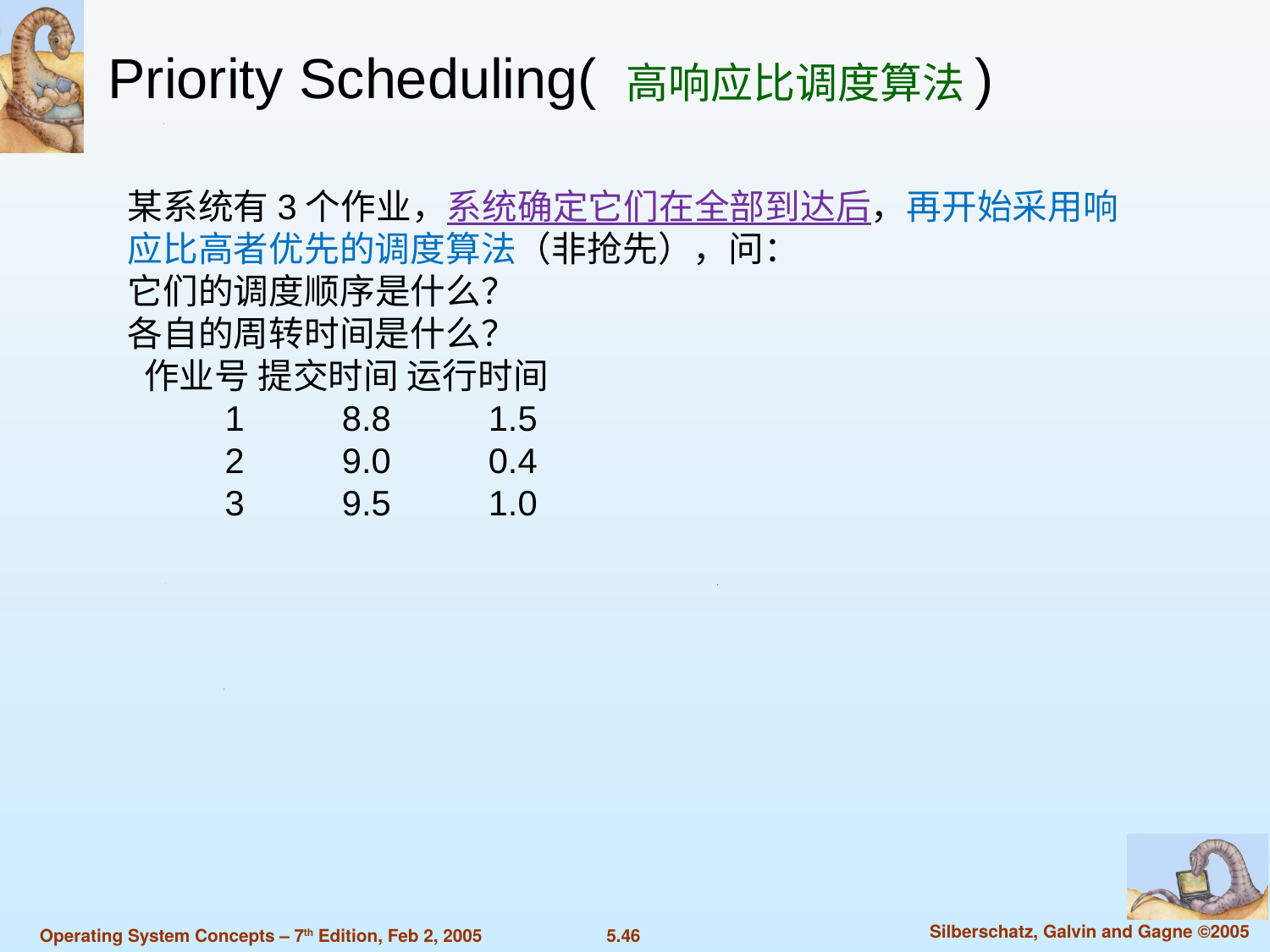

Priority Scheduling( 高响应比调度算法)
某系统有3个作业，系统确定它们在全部到达后，再开始采用响应比高者优先的调度算法（非抢先），问：
它们的调度顺序是什么？
各自的周转时间是什么？
 作业号 提交时间 运行时间
          1          8.8          1.5
          2          9.0          0.4
          3          9.5          1.0